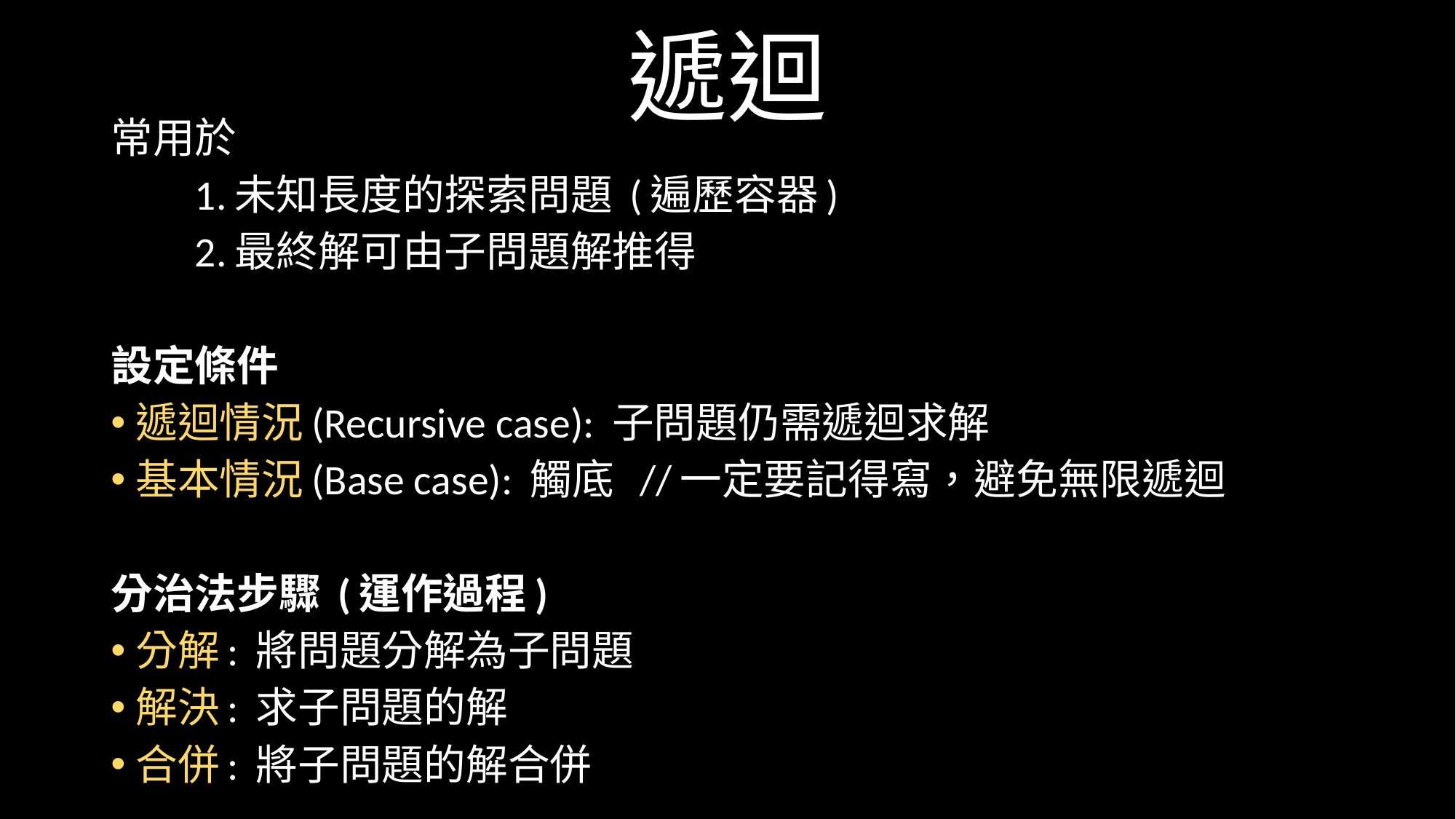

# 遞迴
常用於
	1.未知長度的探索問題 (遍歷容器)
	2.最終解可由子問題解推得

設定條件
遞迴情況(Recursive case): 子問題仍需遞迴求解
基本情況(Base case): 觸底		//一定要記得寫，避免無限遞迴

分治法步驟 (運作過程)
分解: 將問題分解為子問題
解決: 求子問題的解
合併: 將子問題的解合併